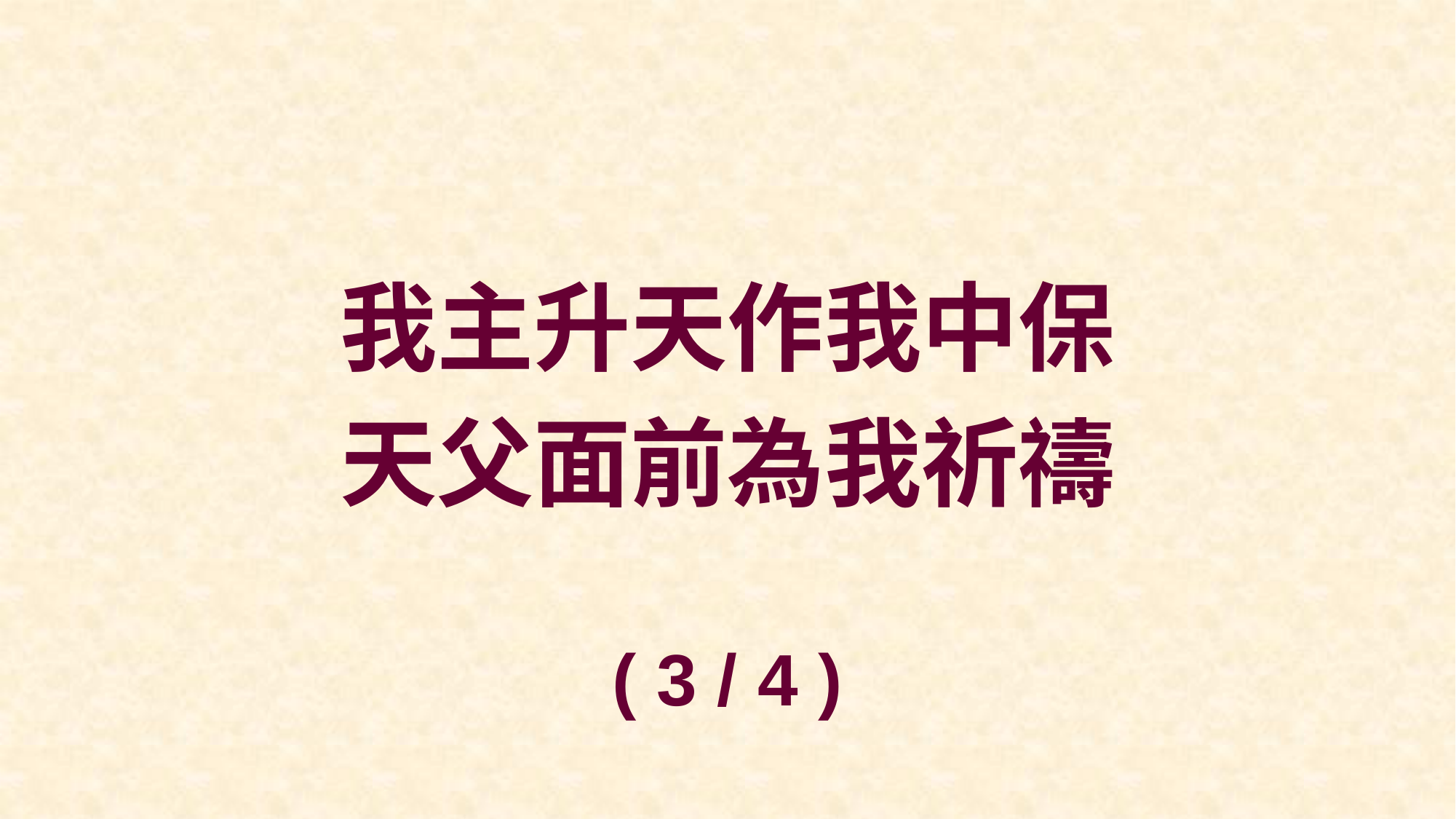

我主升天作我中保
天父面前為我祈禱
( 3 / 4 )